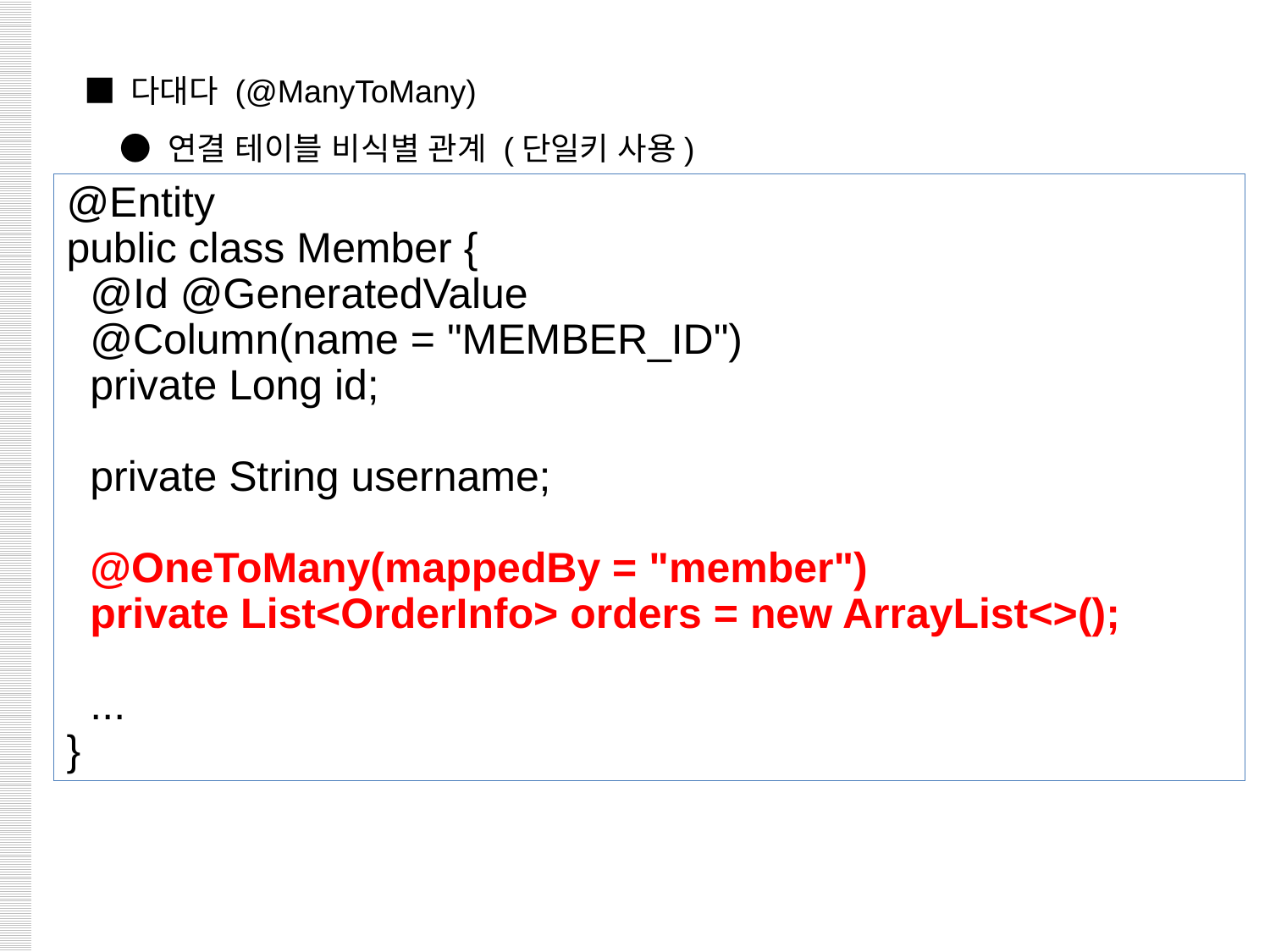

■ 다대다 (@ManyToMany)
    ● 연결 테이블 비식별 관계 (단일키 사용)
@Entity
public class Member {
  @Id @GeneratedValue
  @Column(name = "MEMBER_ID")
  private Long id;

  private String username;

  @OneToMany(mappedBy = "member")
  private List<OrderInfo> orders = new ArrayList<>();

  ...
}